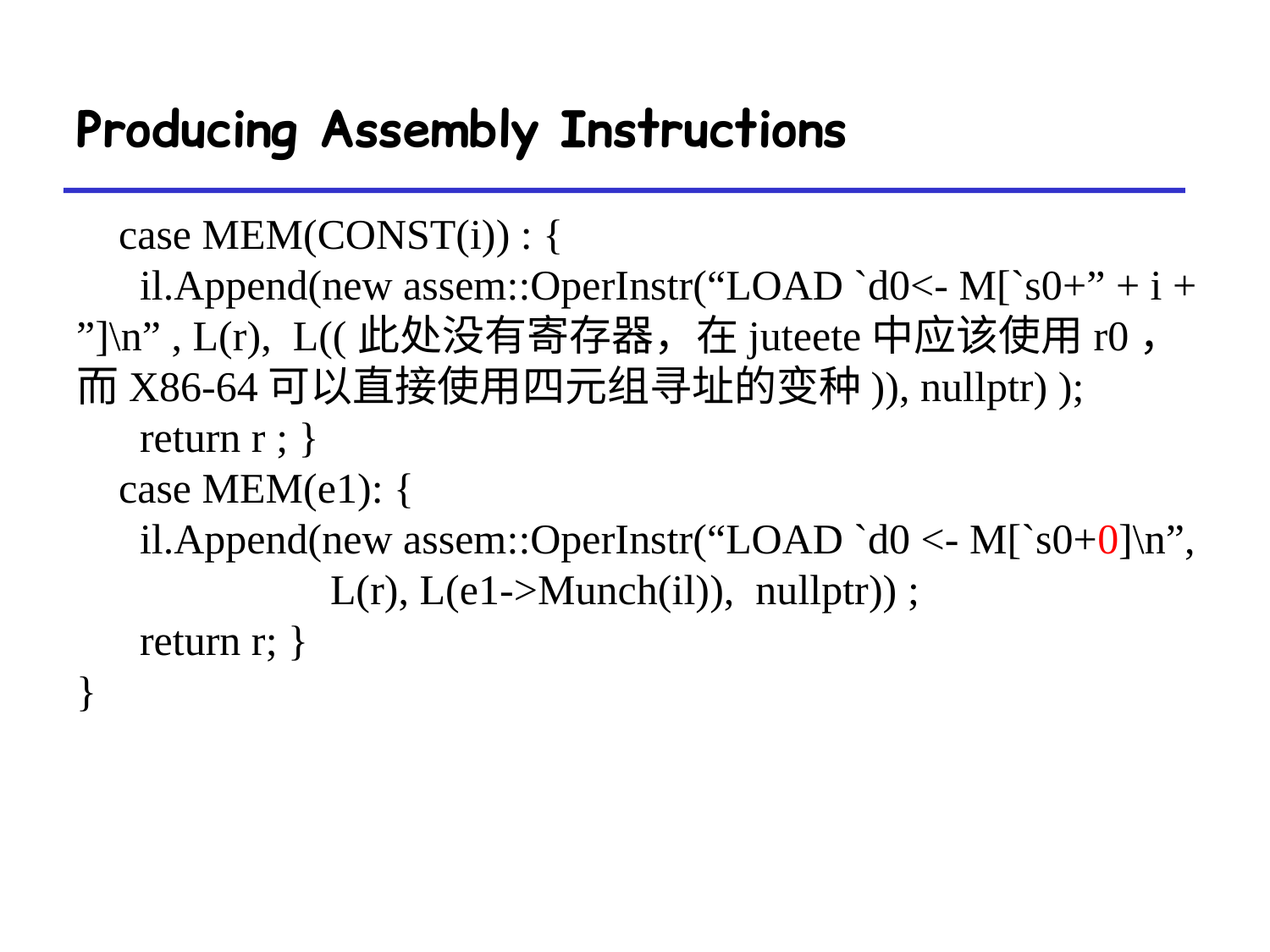

# Producing Assembly Instructions
    case MEM(CONST(i)) : {
      il.Append(new assem::OperInstr(“LOAD `d0<- M[`s0+” + i + ”]\n” , L(r),  L((此处没有寄存器，在juteete中应该使用r0，而X86-64可以直接使用四元组寻址的变种)), nullptr) );
      return r ; }
    case MEM(e1): {
      il.Append(new assem::OperInstr(“LOAD `d0 <- M[`s0+0]\n”,
		L(r), L(e1->Munch(il)),  nullptr)) ;
      return r; }
}

53